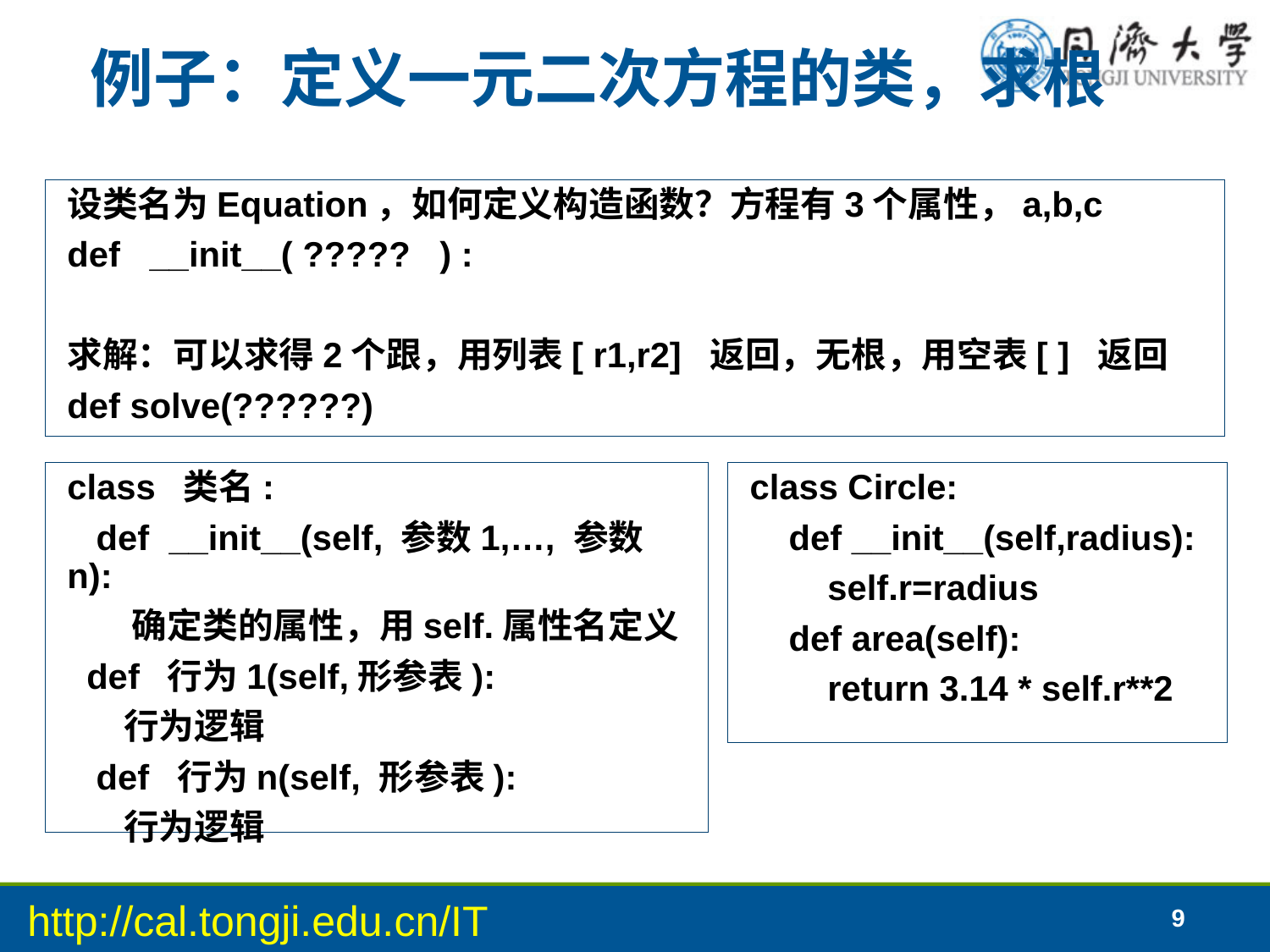

# 例子：定义一元二次方程的类，求根
设类名为Equation，如何定义构造函数？方程有3个属性，a,b,c
def   __init__( ?????   ) :

求解：可以求得2个跟，用列表[ r1,r2]  返回，无根，用空表[ ]  返回
def solve(??????)

class  类名:
   def  __init__(self, 参数1,…, 参数n):
       确定类的属性，用self.属性名定义
  def  行为1(self,形参表):
      行为逻辑
   def  行为n(self, 形参表):
      行为逻辑
class Circle:
    def __init__(self,radius):
        self.r=radius
    def area(self):
        return 3.14 * self.r**2